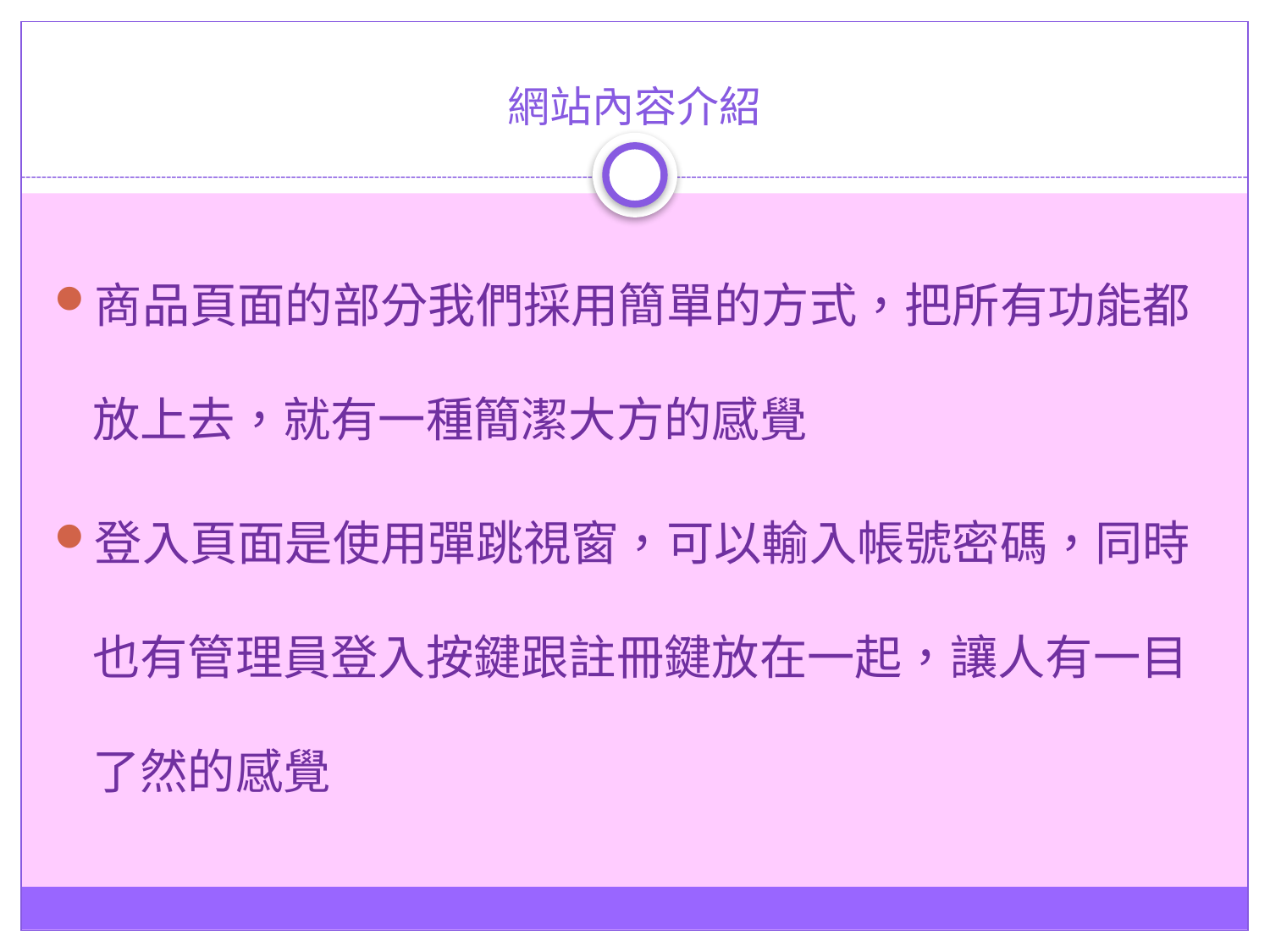

# 網站內容介紹
商品頁面的部分我們採用簡單的方式，把所有功能都放上去，就有一種簡潔大方的感覺
登入頁面是使用彈跳視窗，可以輸入帳號密碼，同時也有管理員登入按鍵跟註冊鍵放在一起，讓人有一目了然的感覺